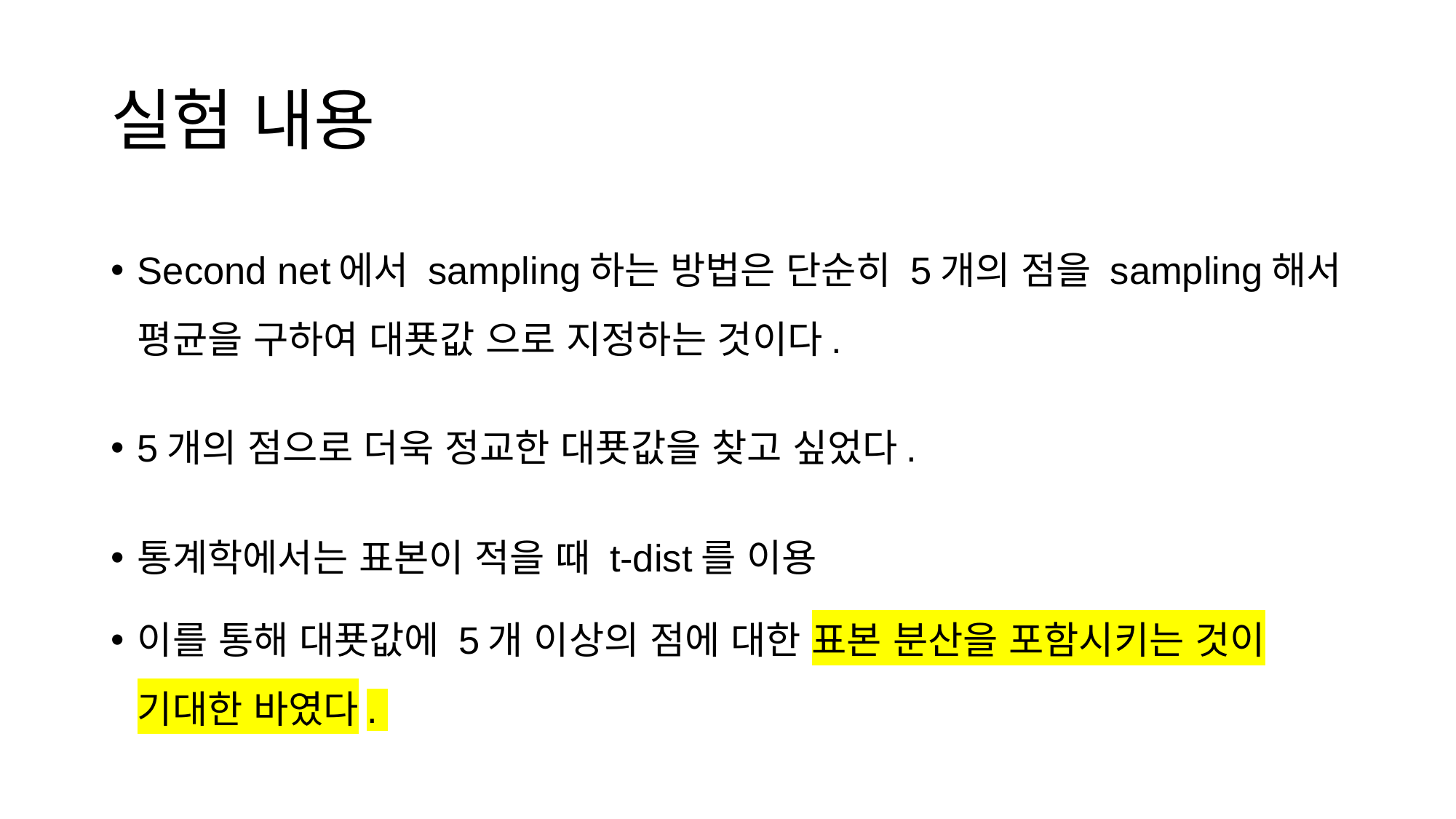

# 실험 내용
Second net에서 sampling하는 방법은 단순히 5개의 점을 sampling해서 평균을 구하여 대푯값 으로 지정하는 것이다.

5개의 점으로 더욱 정교한 대푯값을 찾고 싶었다.

통계학에서는 표본이 적을 때 t-dist를 이용
이를 통해 대푯값에 5개 이상의 점에 대한 표본 분산을 포함시키는 것이 기대한 바였다.